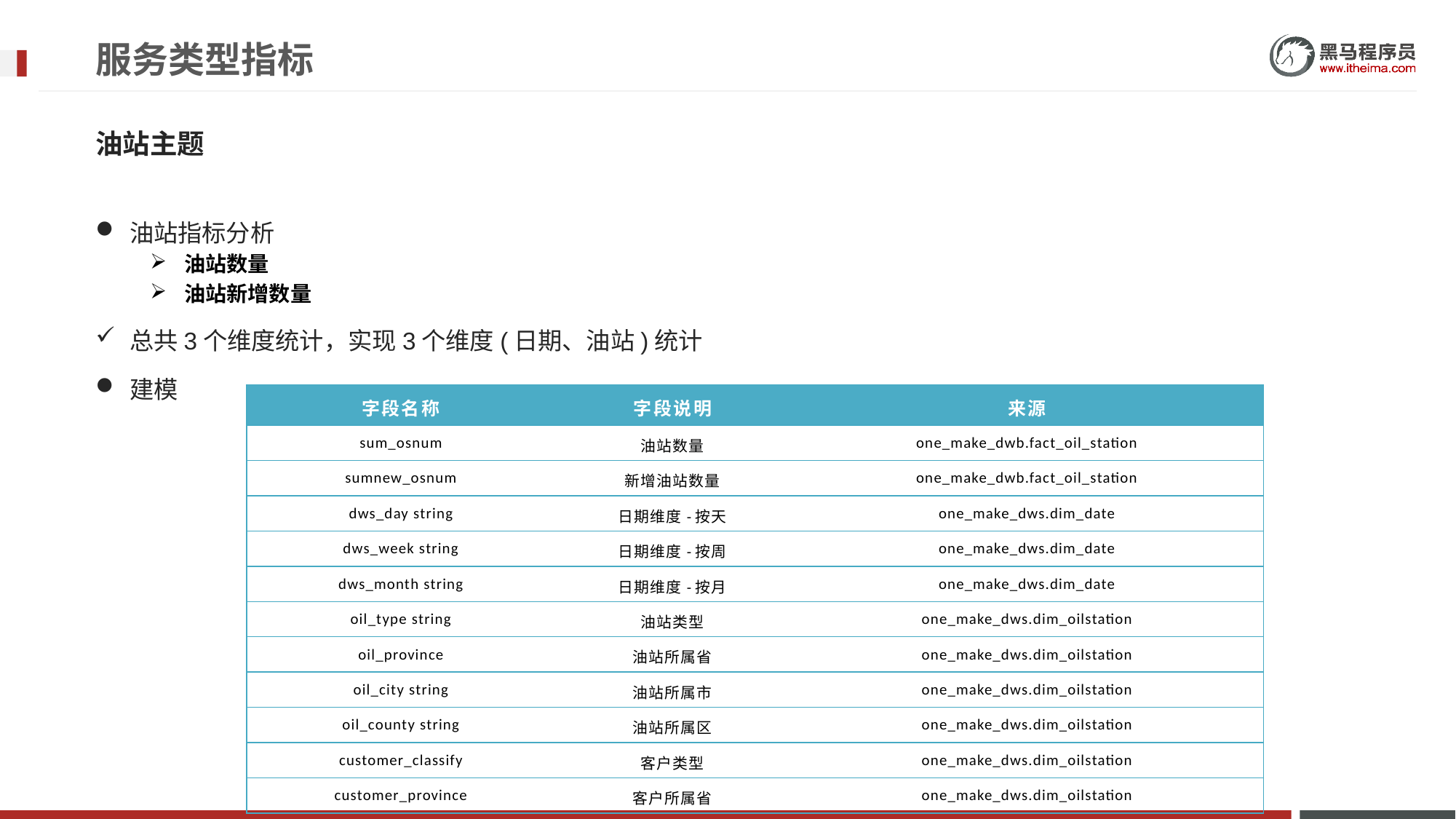

# 服务类型指标
油站主题
油站指标分析
油站数量
油站新增数量
总共3个维度统计，实现3个维度(日期、油站)统计
建模
| 字段名称 | 字段说明 | 来源 |
| --- | --- | --- |
| sum\_osnum | 油站数量 | one\_make\_dwb.fact\_oil\_station |
| sumnew\_osnum | 新增油站数量 | one\_make\_dwb.fact\_oil\_station |
| dws\_day string | 日期维度-按天 | one\_make\_dws.dim\_date |
| dws\_week string | 日期维度-按周 | one\_make\_dws.dim\_date |
| dws\_month string | 日期维度-按月 | one\_make\_dws.dim\_date |
| oil\_type string | 油站类型 | one\_make\_dws.dim\_oilstation |
| oil\_province | 油站所属省 | one\_make\_dws.dim\_oilstation |
| oil\_city string | 油站所属市 | one\_make\_dws.dim\_oilstation |
| oil\_county string | 油站所属区 | one\_make\_dws.dim\_oilstation |
| customer\_classify | 客户类型 | one\_make\_dws.dim\_oilstation |
| customer\_province | 客户所属省 | one\_make\_dws.dim\_oilstation |